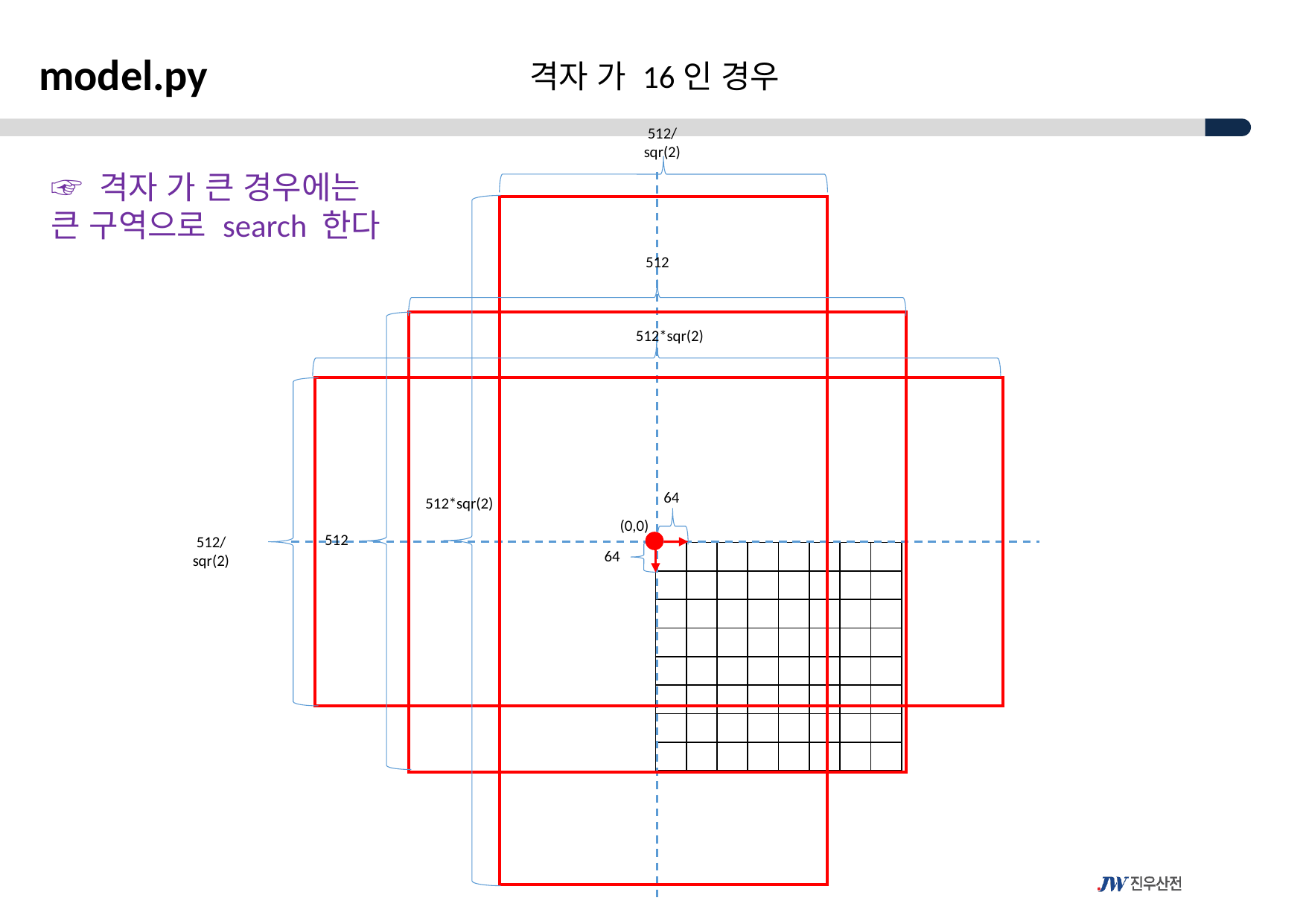

model.py

격자 가 16인 경우
512/sqr(2)
☞ 격자 가 큰 경우에는
큰 구역으로 search 한다

512

512*sqr(2)

64
512*sqr(2)
(0,0)

512
512/sqr(2)

64

|  |  |  |  |  |  |  |  |
| --- | --- | --- | --- | --- | --- | --- | --- |
|  |  |  |  |  |  |  |  |
|  |  |  |  |  |  |  |  |
|  |  |  |  |  |  |  |  |
|  |  |  |  |  |  |  |  |
|  |  |  |  |  |  |  |  |
|  |  |  |  |  |  |  |  |
|  |  |  |  |  |  |  |  |